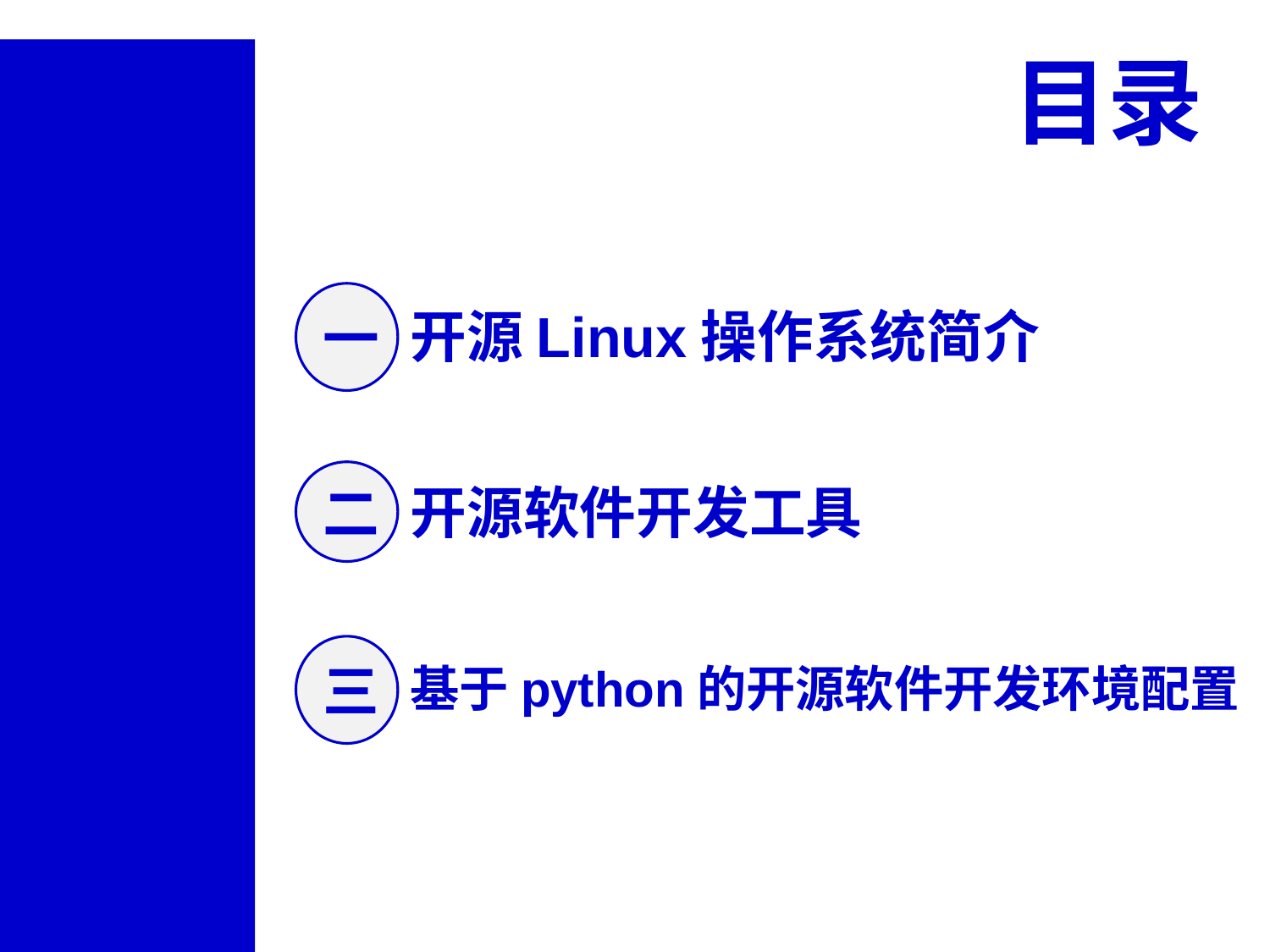

目录

一
开源Linux操作系统简介
二
开源软件开发工具
三
基于python的开源软件开发环境配置